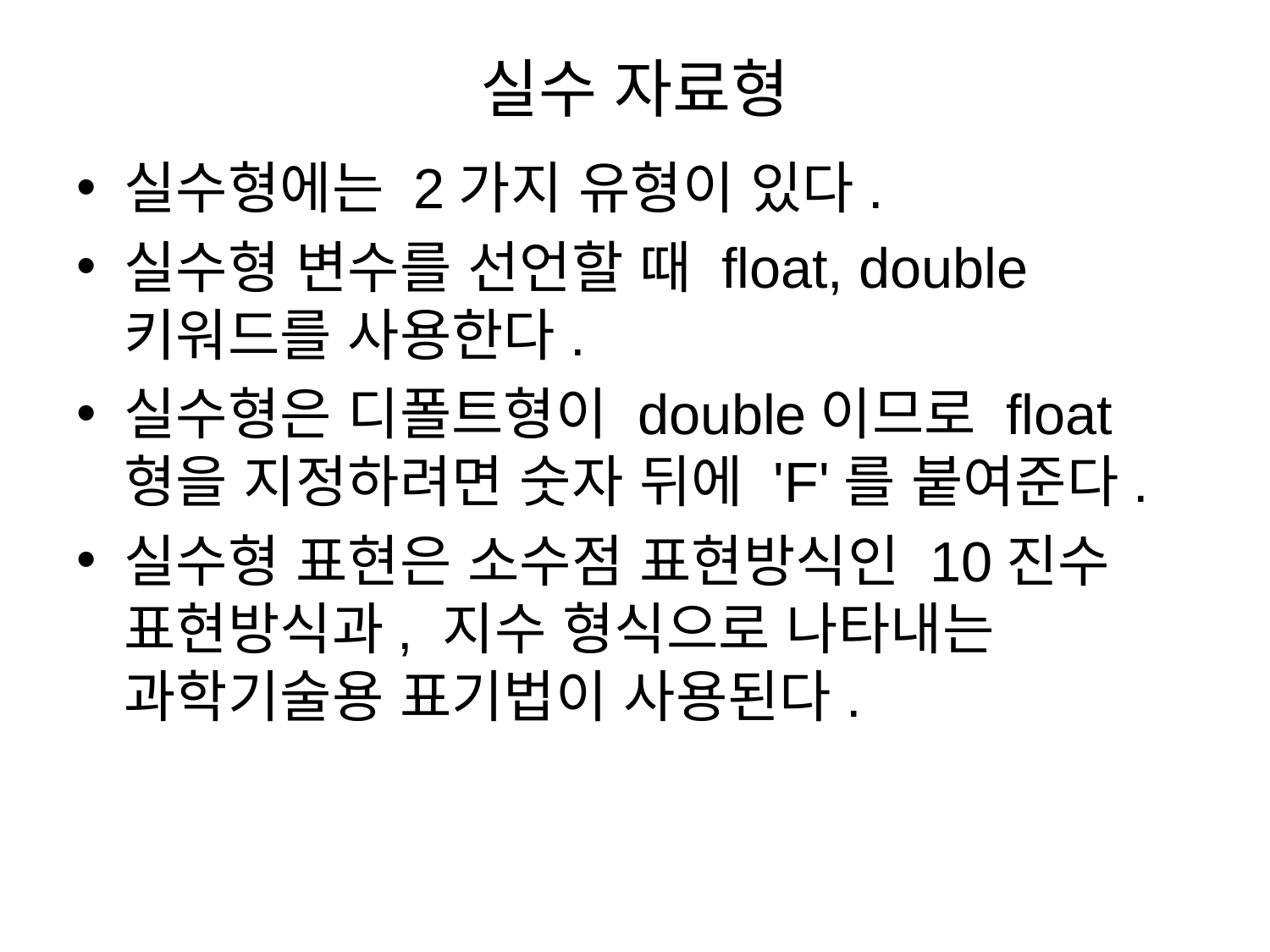

# 실수 자료형
실수형에는 2가지 유형이 있다.
실수형 변수를 선언할 때 float, double 키워드를 사용한다.
실수형은 디폴트형이 double이므로 float형을 지정하려면 숫자 뒤에 'F'를 붙여준다.
실수형 표현은 소수점 표현방식인 10진수 표현방식과, 지수 형식으로 나타내는 과학기술용 표기법이 사용된다.